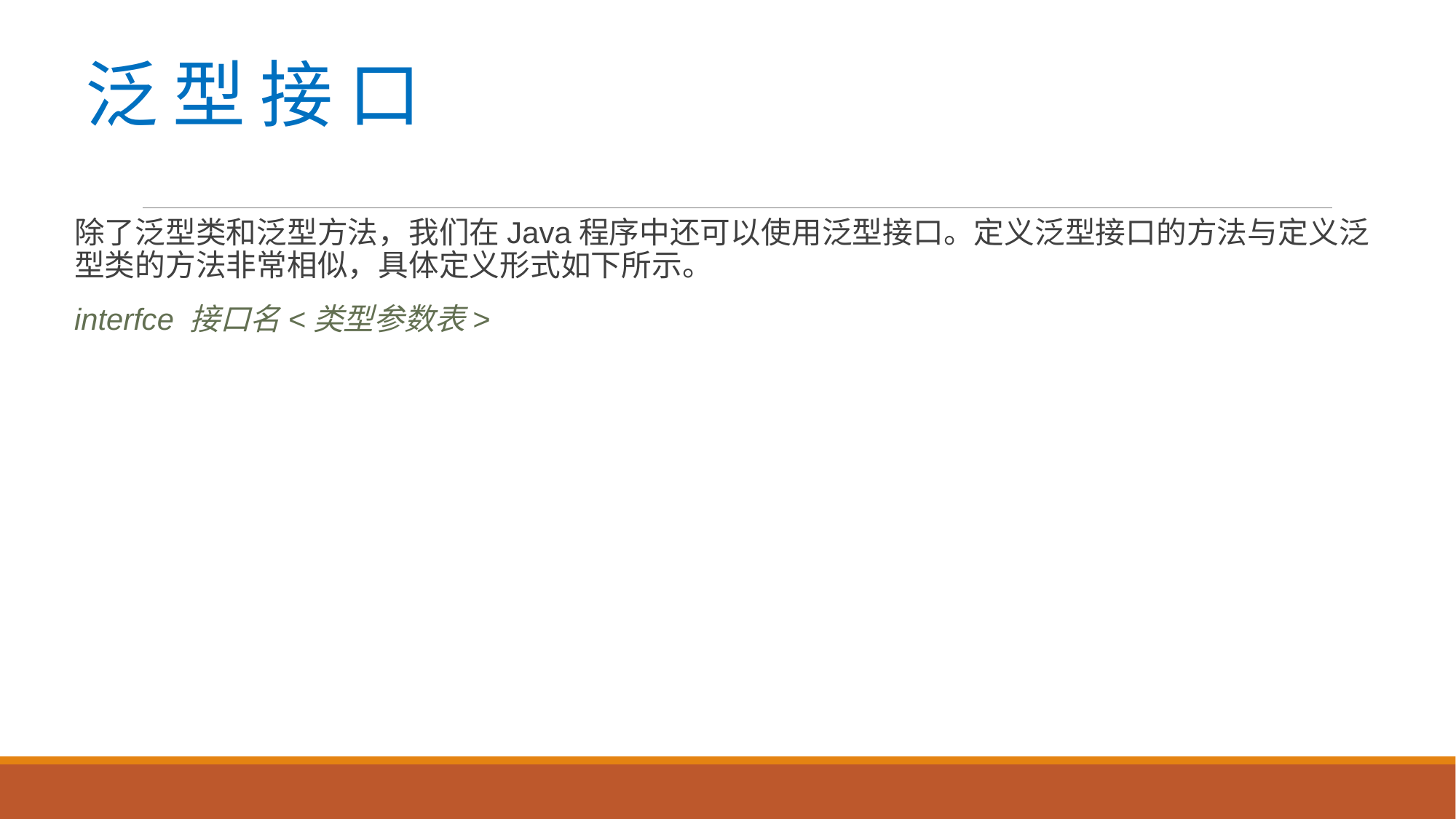

# 泛 型 接 口
除了泛型类和泛型方法，我们在Java程序中还可以使用泛型接口。定义泛型接口的方法与定义泛型类的方法非常相似，具体定义形式如下所示。
interfce 接口名<类型参数表>